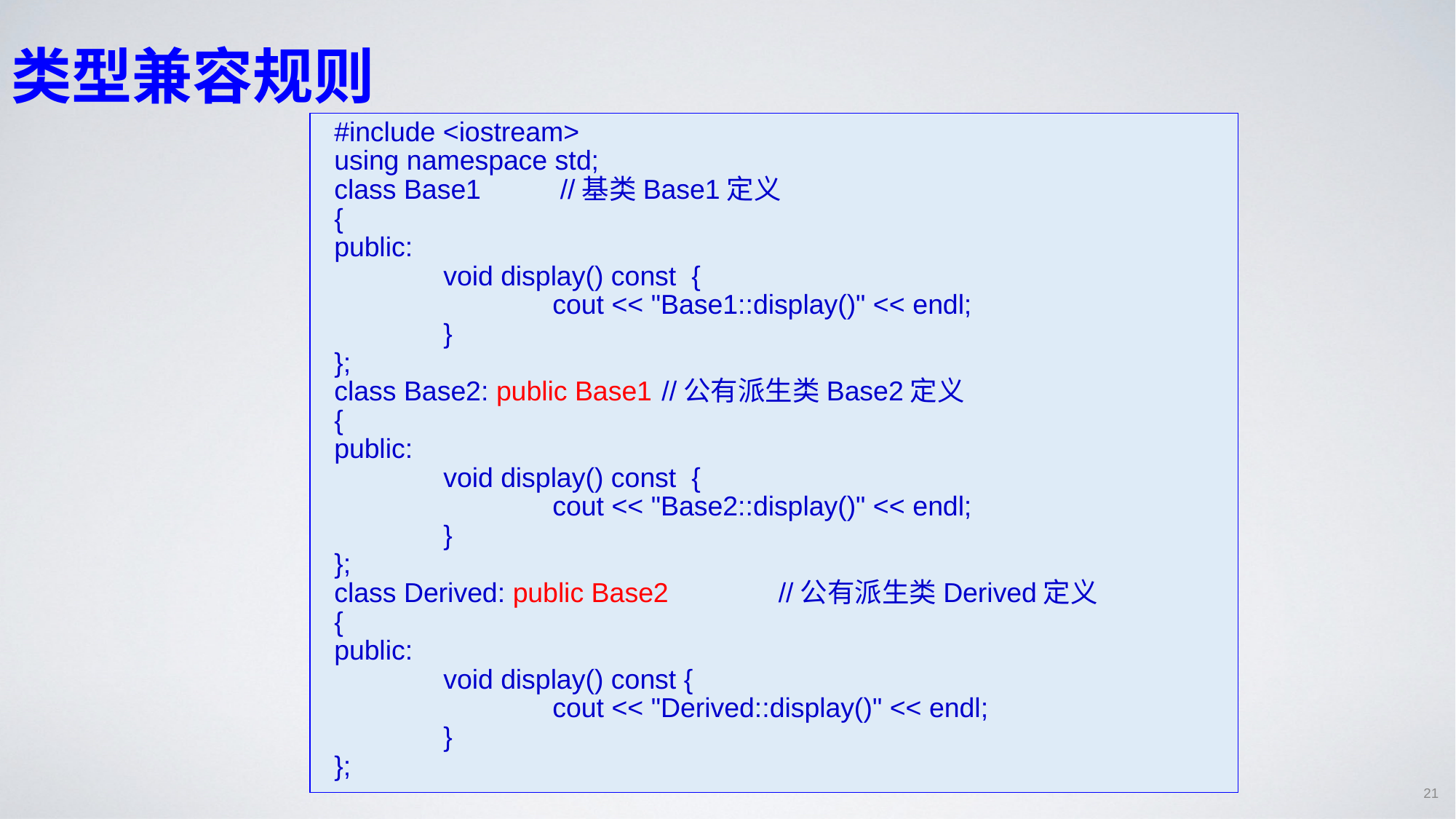

# 类型兼容规则
#include <iostream>
using namespace std;
class Base1 	 //基类Base1定义
{
public:
	void display() const  {
		cout << "Base1::display()" << endl;
	}
};
class Base2: public Base1 	//公有派生类Base2定义
{
public:
	void display() const  {
		cout << "Base2::display()" << endl;
	}
};
class Derived: public Base2 	 //公有派生类Derived定义
{
public:
	void display() const {
		cout << "Derived::display()" << endl;
	}
};
21